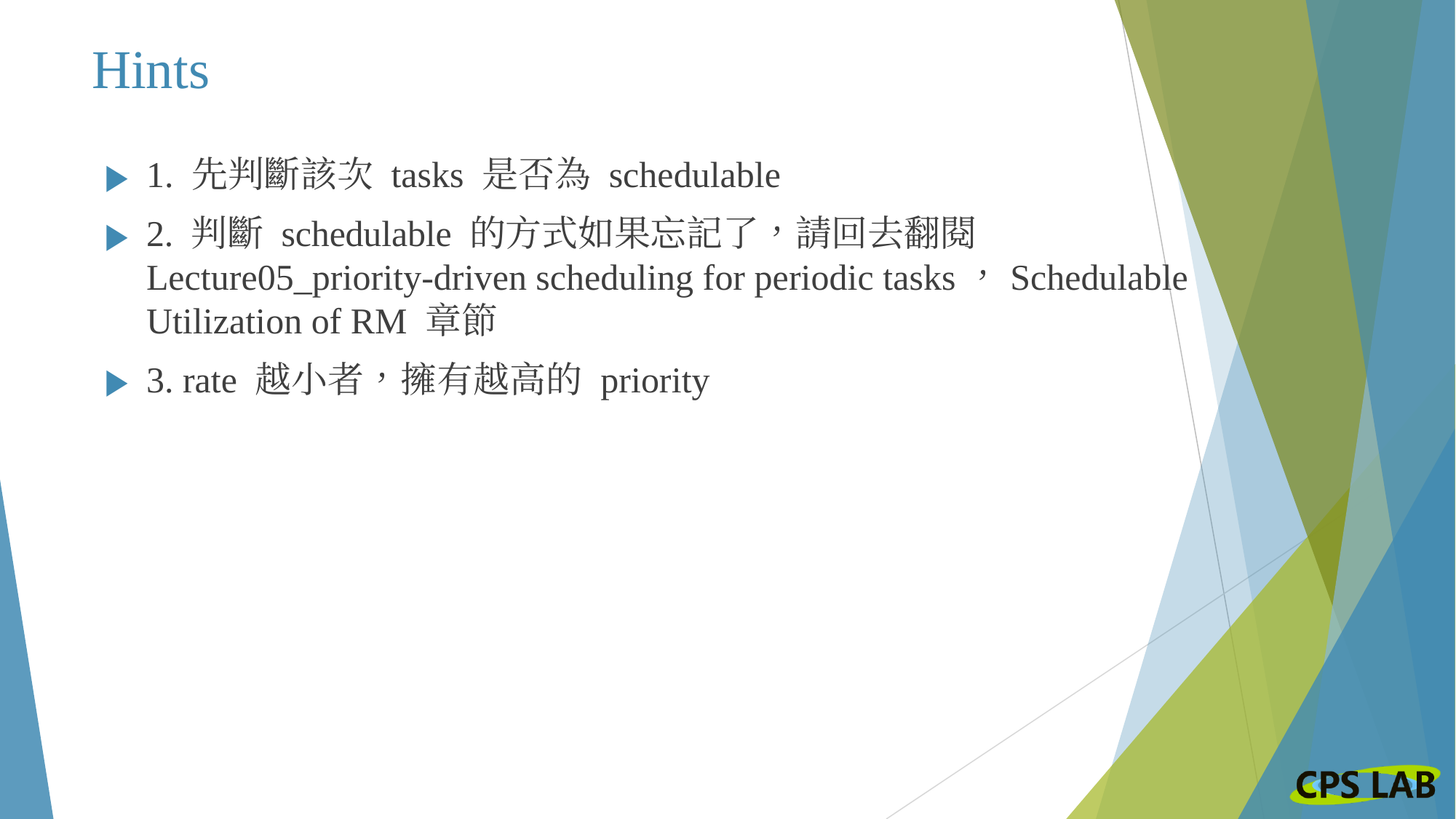

# Hints
1. 先判斷該次 tasks 是否為 schedulable
2. 判斷 schedulable 的方式如果忘記了，請回去翻閱 Lecture05_priority-driven scheduling for periodic tasks，Schedulable Utilization of RM 章節
3. rate 越小者，擁有越高的 priority